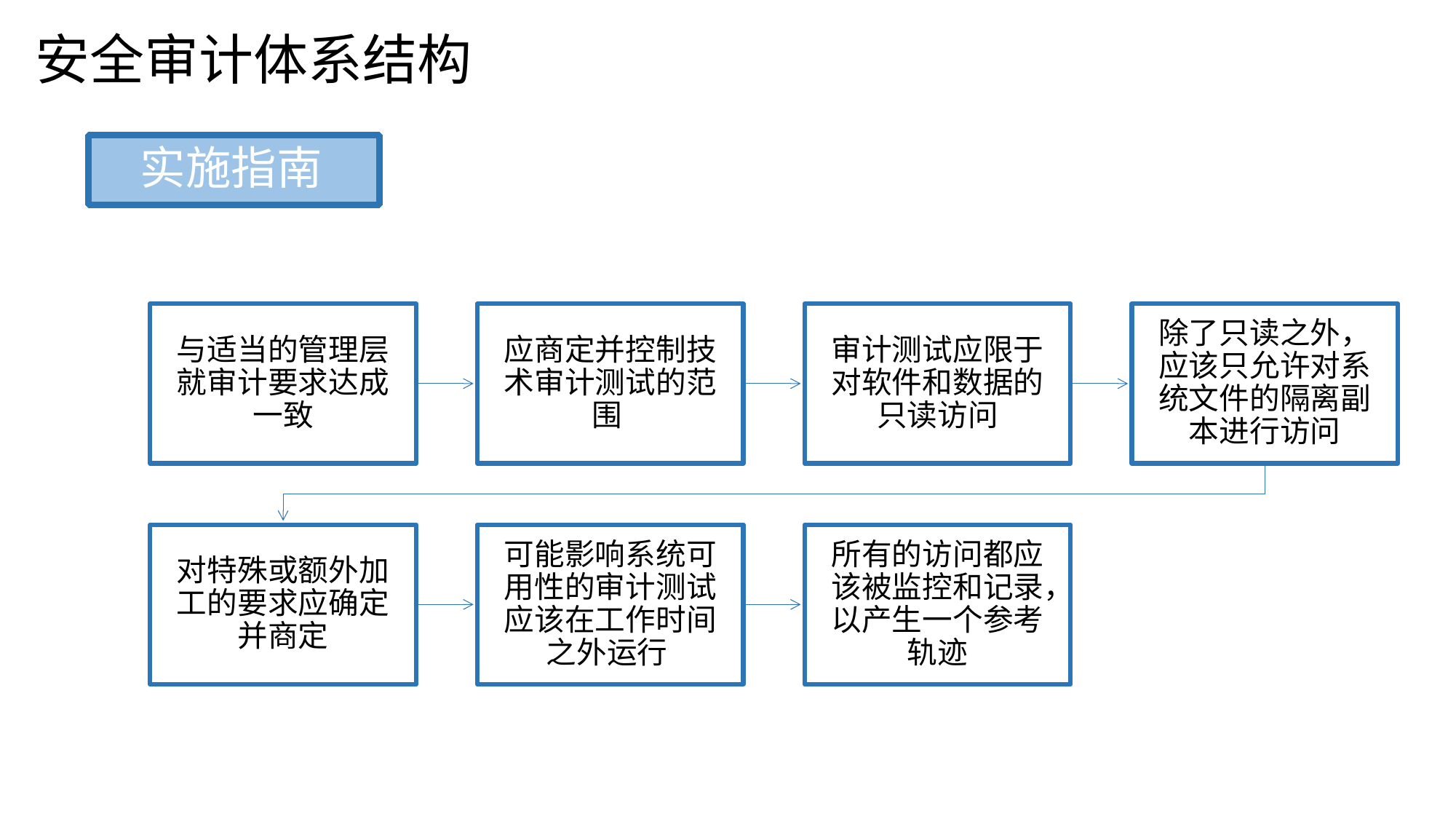

安全审计体系结构

实施指南

与适当的管理层就审计要求达成一致

应商定并控制技术审计测试的范围

审计测试应限于对软件和数据的只读访问

除了只读之外，应该只允许对系统文件的隔离副本进行访问

对特殊或额外加工的要求应确定并商定

可能影响系统可用性的审计测试应该在工作时间之外运行
所有的访问都应该被监控和记录，以产生一个参考轨迹